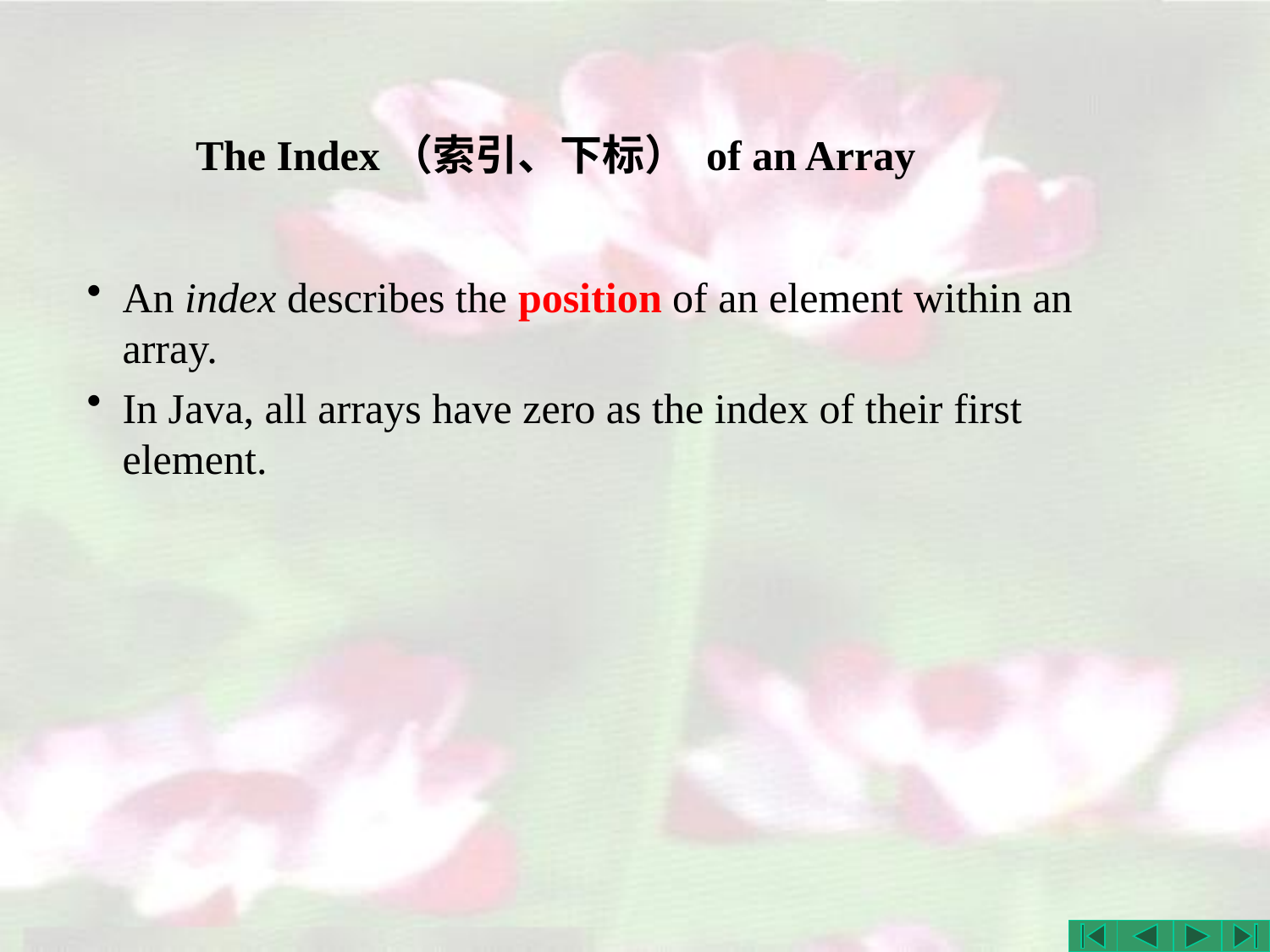

# The Index（索引、下标） of an Array
An index describes the position of an element within an array.
In Java, all arrays have zero as the index of their first element.